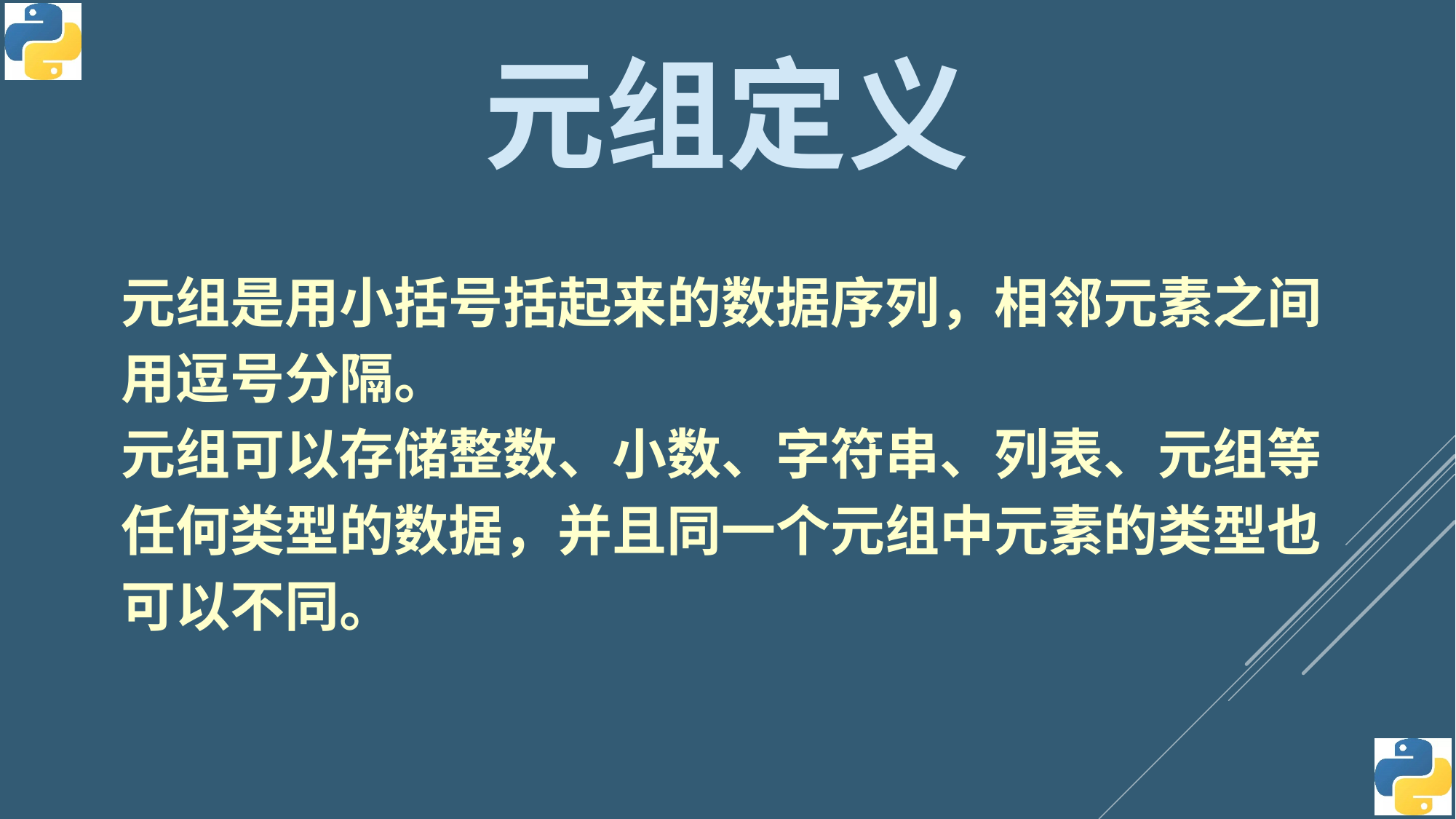

元组定义
元组是用小括号括起来的数据序列，相邻元素之间用逗号分隔。
元组可以存储整数、小数、字符串、列表、元组等任何类型的数据，并且同一个元组中元素的类型也可以不同。